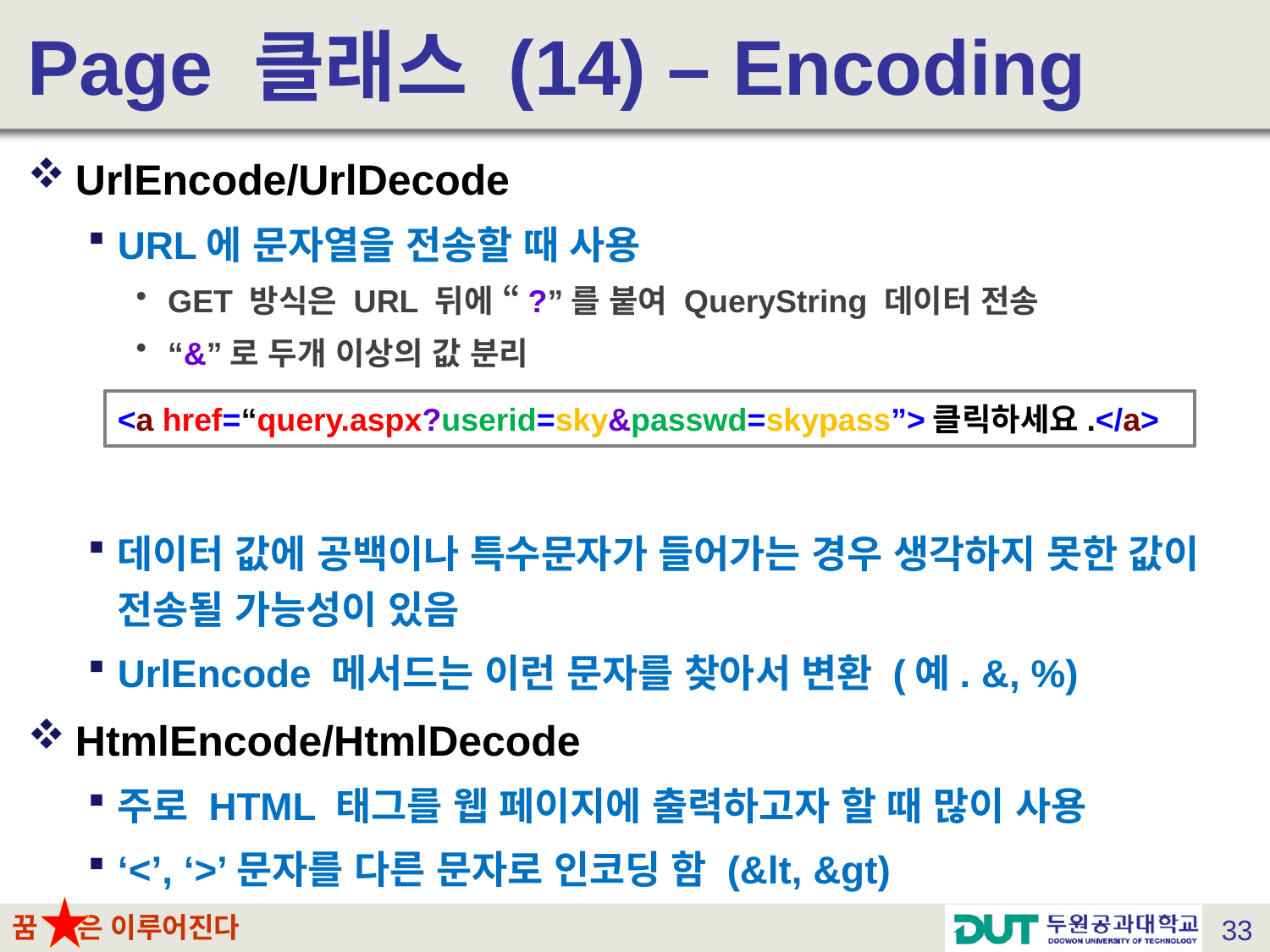

# Page 클래스 (14) – Encoding
UrlEncode/UrlDecode
URL에 문자열을 전송할 때 사용
GET 방식은 URL 뒤에 “?”를 붙여 QueryString 데이터 전송
“&”로 두개 이상의 값 분리

데이터 값에 공백이나 특수문자가 들어가는 경우 생각하지 못한 값이 전송될 가능성이 있음
UrlEncode 메서드는 이런 문자를 찾아서 변환 (예. &, %)
HtmlEncode/HtmlDecode
주로 HTML 태그를 웹 페이지에 출력하고자 할 때 많이 사용
‘<’, ‘>’문자를 다른 문자로 인코딩 함 (&lt, &gt)

<a href=“query.aspx?userid=sky&passwd=skypass”>클릭하세요.</a>